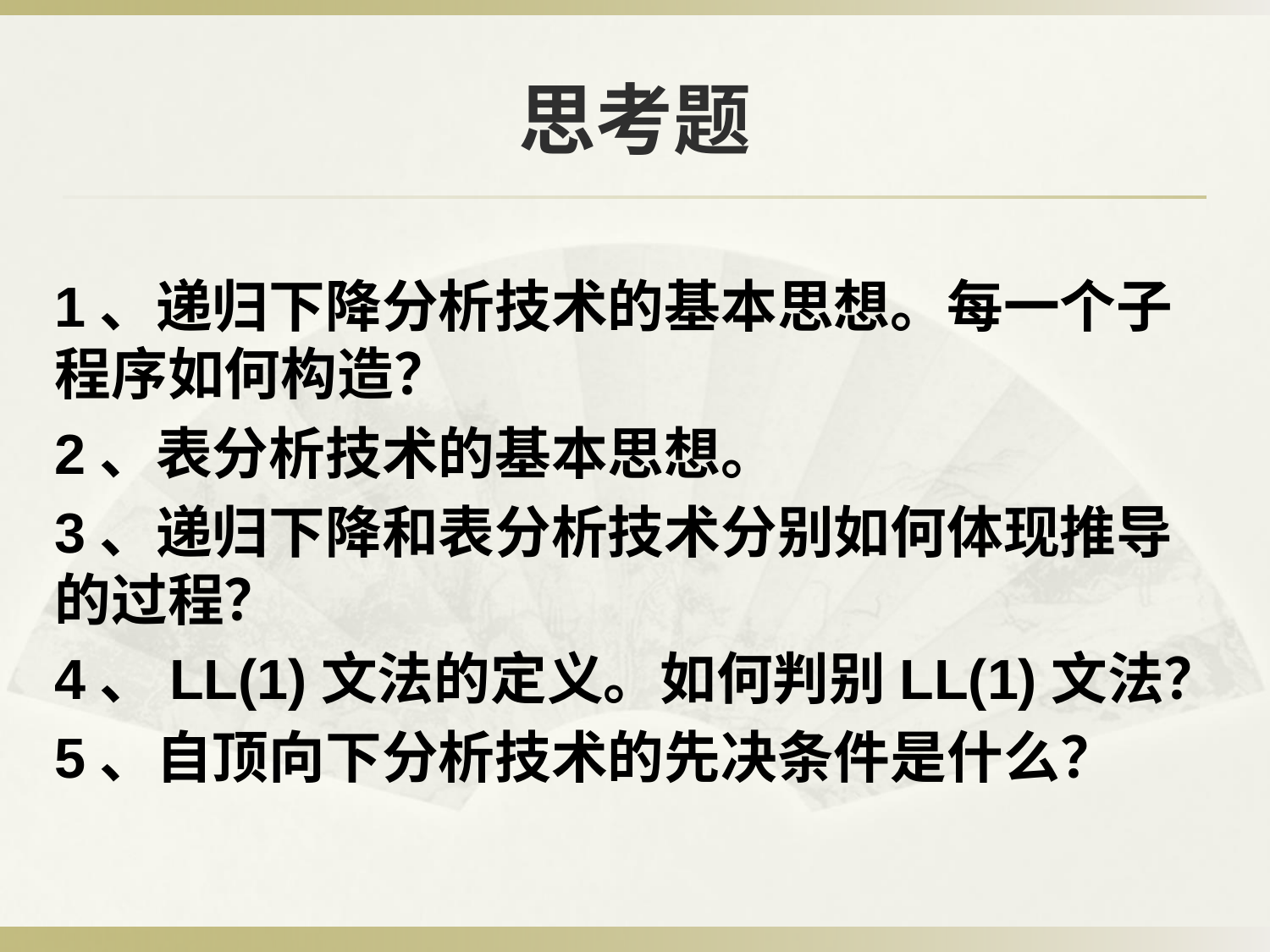

# 思考题
1、递归下降分析技术的基本思想。每一个子程序如何构造？
2、表分析技术的基本思想。
3、递归下降和表分析技术分别如何体现推导的过程？
4、LL(1)文法的定义。如何判别LL(1)文法？
5、自顶向下分析技术的先决条件是什么？